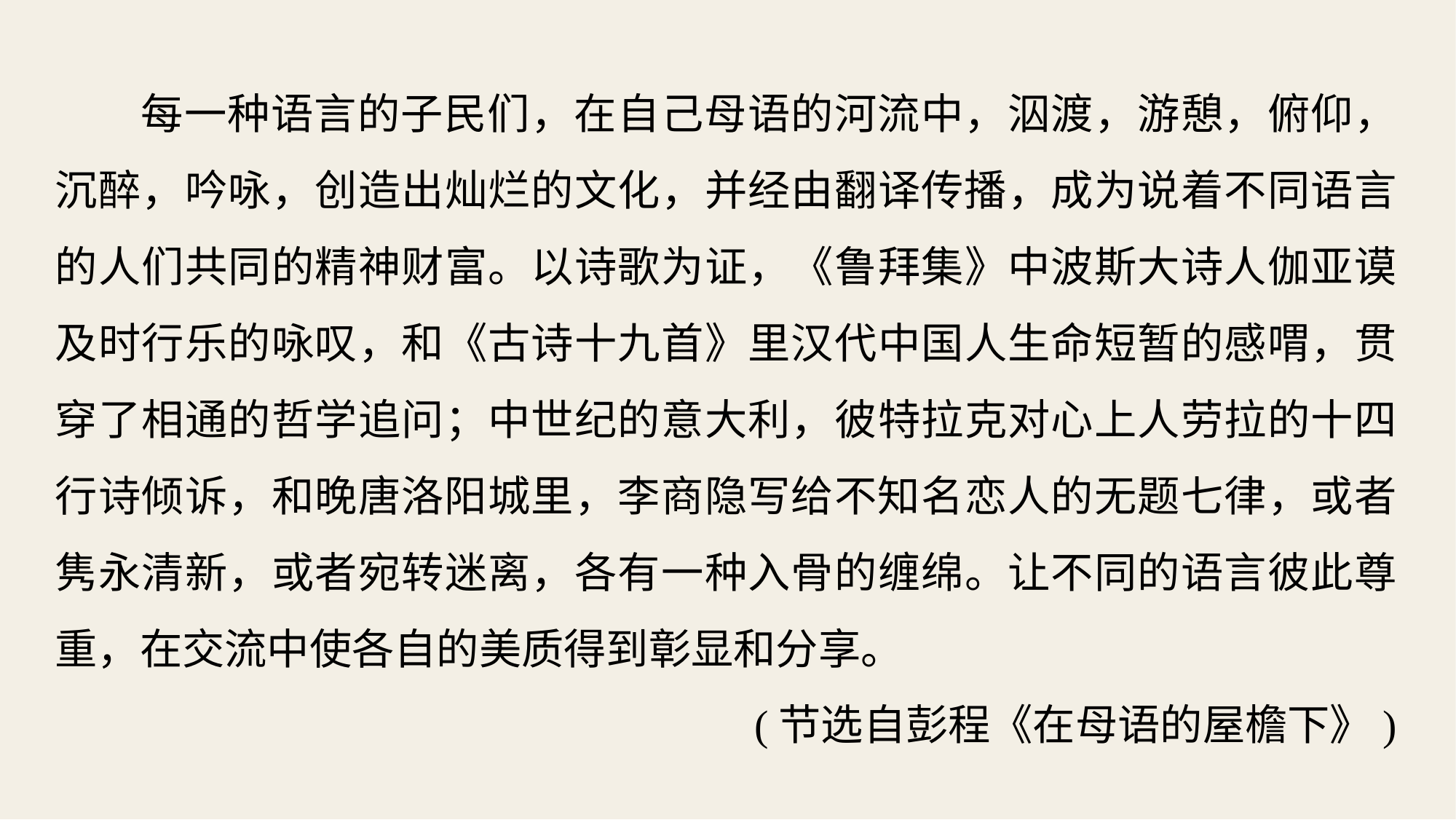

每一种语言的子民们，在自己母语的河流中，泅渡，游憩，俯仰，沉醉，吟咏，创造出灿烂的文化，并经由翻译传播，成为说着不同语言的人们共同的精神财富。以诗歌为证，《鲁拜集》中波斯大诗人伽亚谟及时行乐的咏叹，和《古诗十九首》里汉代中国人生命短暂的感喟，贯穿了相通的哲学追问；中世纪的意大利，彼特拉克对心上人劳拉的十四行诗倾诉，和晚唐洛阳城里，李商隐写给不知名恋人的无题七律，或者隽永清新，或者宛转迷离，各有一种入骨的缠绵。让不同的语言彼此尊重，在交流中使各自的美质得到彰显和分享。
(节选自彭程《在母语的屋檐下》)